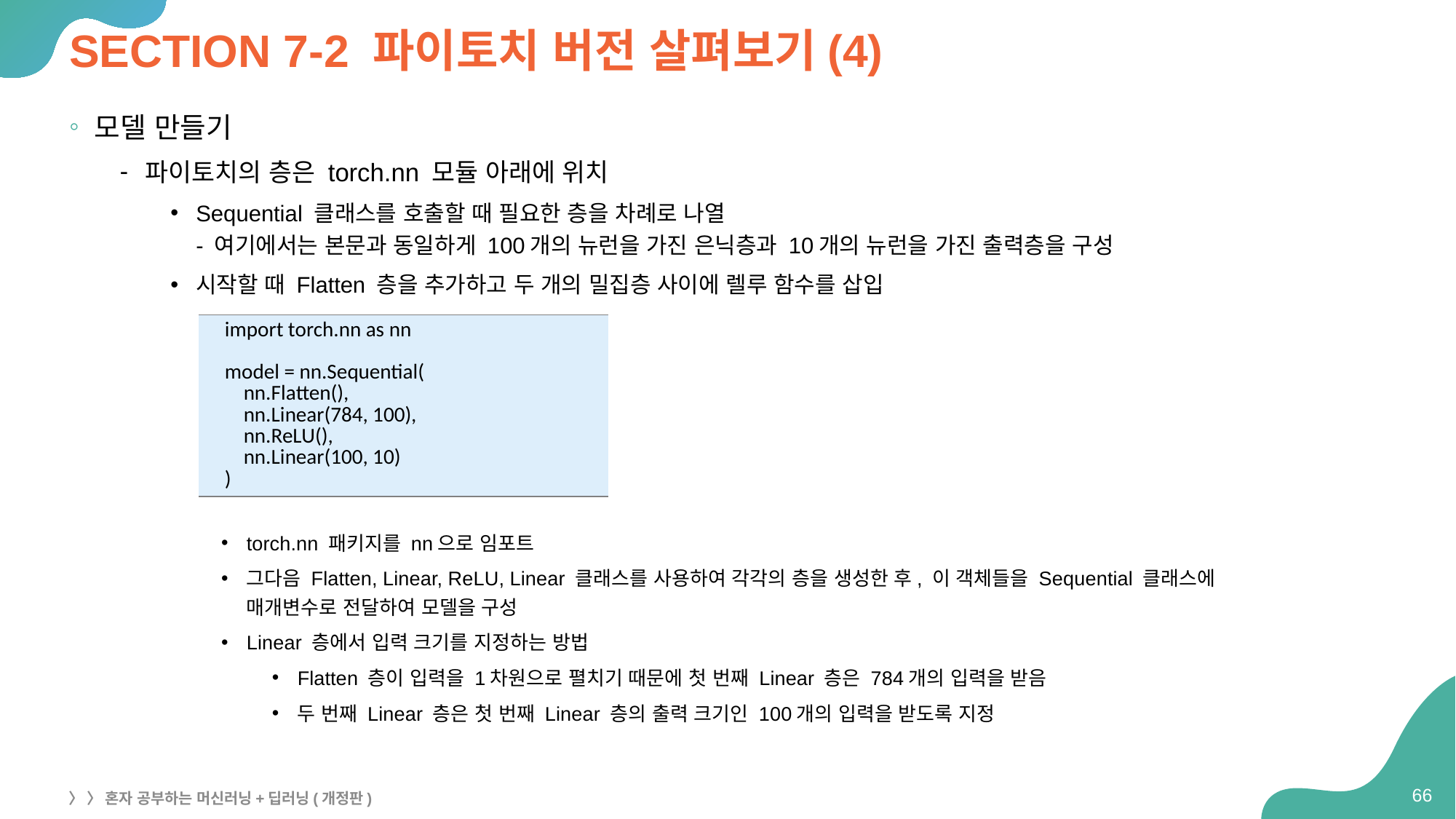

# SECTION 7-2 파이토치 버전 살펴보기(4)
모델 만들기
파이토치의 층은 torch.nn 모듈 아래에 위치
Sequential 클래스를 호출할 때 필요한 층을 차례로 나열
- 여기에서는 본문과 동일하게 100개의 뉴런을 가진 은닉층과 10개의 뉴런을 가진 출력층을 구성
시작할 때 Flatten 층을 추가하고 두 개의 밀집층 사이에 렐루 함수를 삽입

torch.nn 패키지를 nn으로 임포트
그다음 Flatten, Linear, ReLU, Linear 클래스를 사용하여 각각의 층을 생성한 후, 이 객체들을 Sequential 클래스에
매개변수로 전달하여 모델을 구성
Linear 층에서 입력 크기를 지정하는 방법
Flatten 층이 입력을 1차원으로 펼치기 때문에 첫 번째 Linear 층은 784개의 입력을 받음
두 번째 Linear 층은 첫 번째 Linear 층의 출력 크기인 100개의 입력을 받도록 지정

| import torch.nn as nn model = nn.Sequential( nn.Flatten(), nn.Linear(784, 100), nn.ReLU(), nn.Linear(100, 10) ) |
| --- |
66
〉 〉 혼자 공부하는 머신러닝+딥러닝(개정판)